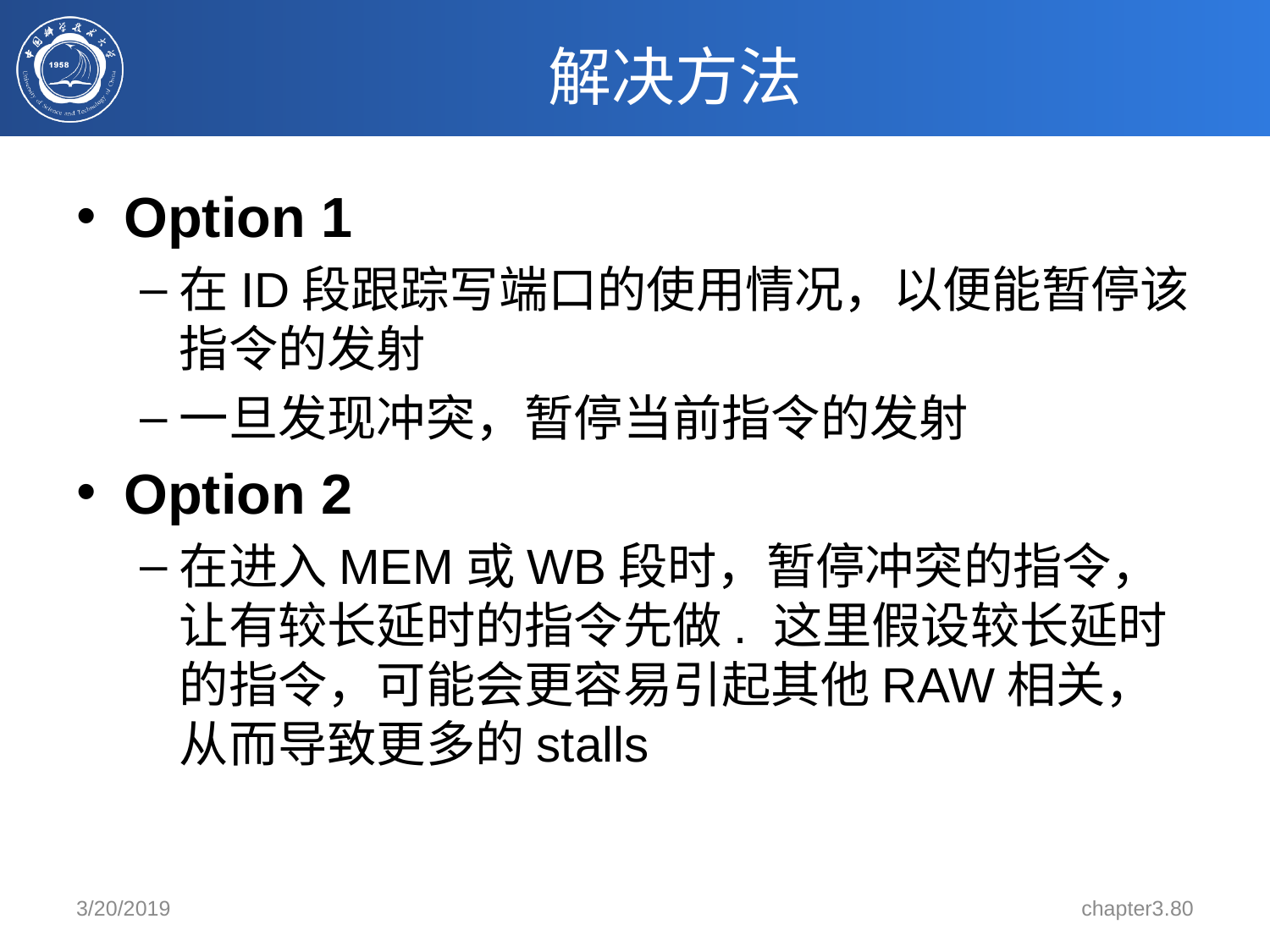

# 解决方法
Option 1
在ID段跟踪写端口的使用情况，以便能暂停该指令的发射
一旦发现冲突，暂停当前指令的发射
Option 2
在进入MEM或WB段时，暂停冲突的指令，让有较长延时的指令先做. 这里假设较长延时的指令，可能会更容易引起其他RAW相关，从而导致更多的stalls
3/20/2019
chapter3.80